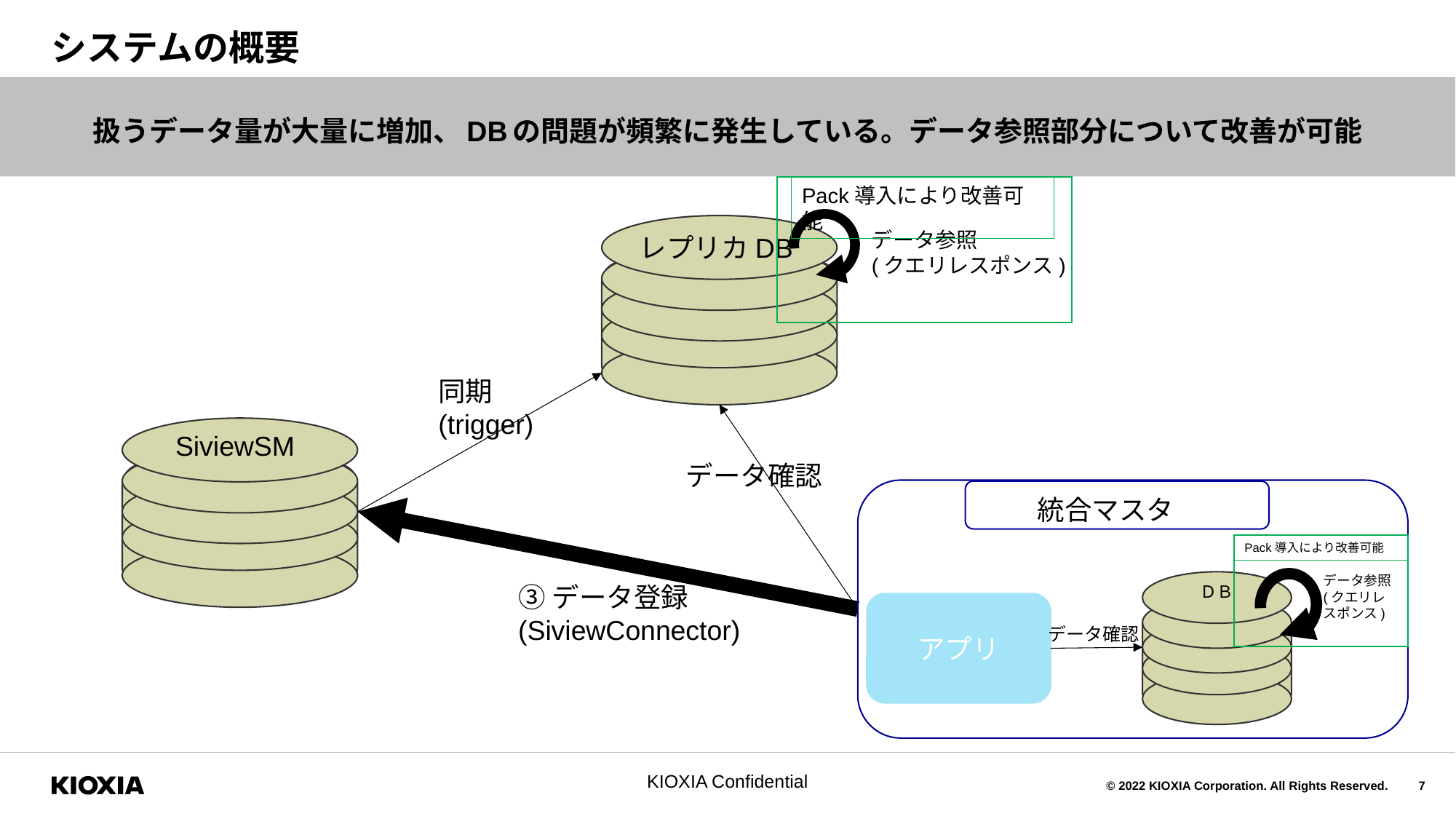

# システムの概要
扱うデータ量が大量に増加、DBの問題が頻繁に発生している。データ参照部分について改善が可能
Pack導入により改善可能

データ参照
(クエリレスポンス)

レプリカDB
同期
(trigger)

SiviewSM
データ確認

統合マスタ
Pack導入により改善可能

データ参照
(クエリレスポンス)

ＤＢ
アプリ
データ確認
③データ登録
(SiviewConnector)
KIOXIA Confidential